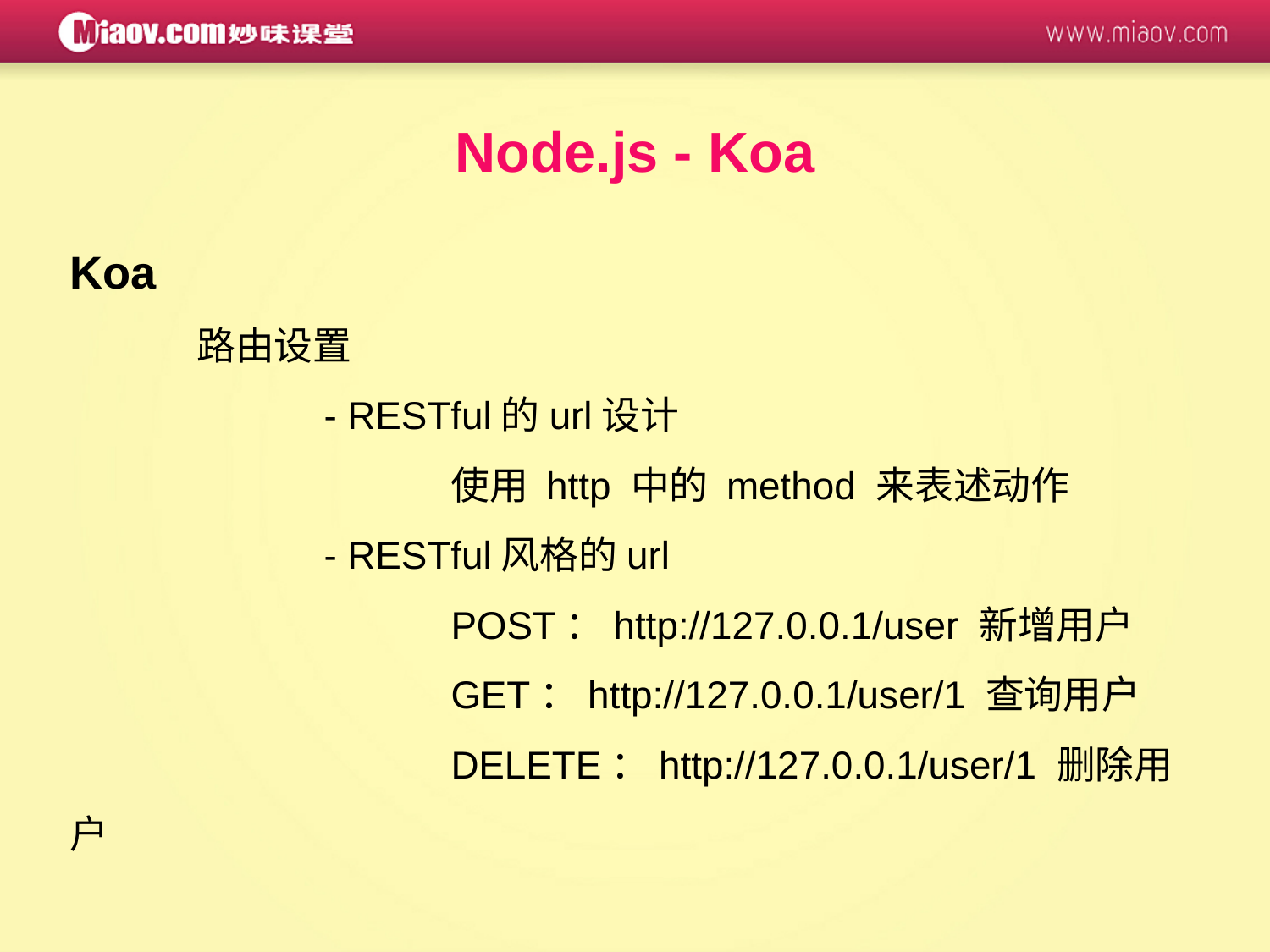

Node.js - Koa
Koa
	路由设置
		- RESTful的url设计
			使用 http 中的 method 来表述动作
		- RESTful风格的url
			POST：http://127.0.0.1/user 新增用户
			GET：http://127.0.0.1/user/1 查询用户
			DELETE：http://127.0.0.1/user/1 删除用户